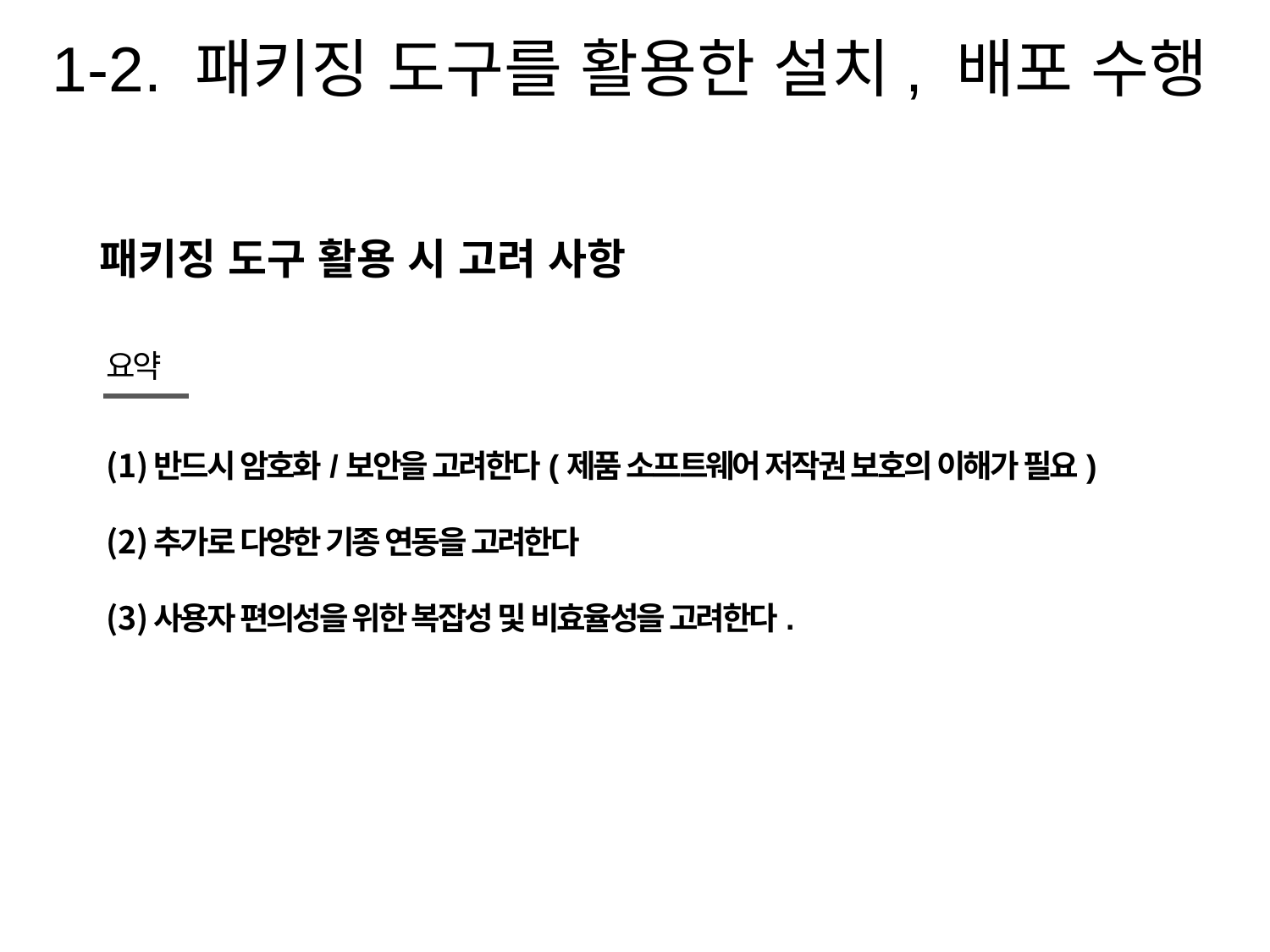

# 1-2. 패키징 도구를 활용한 설치, 배포 수행
패키징 도구 활용 시 고려 사항
요약
반드시 암호화/보안을 고려한다(제품 소프트웨어 저작권 보호의 이해가 필요)
추가로 다양한 기종 연동을 고려한다
사용자 편의성을 위한 복잡성 및 비효율성을 고려한다.